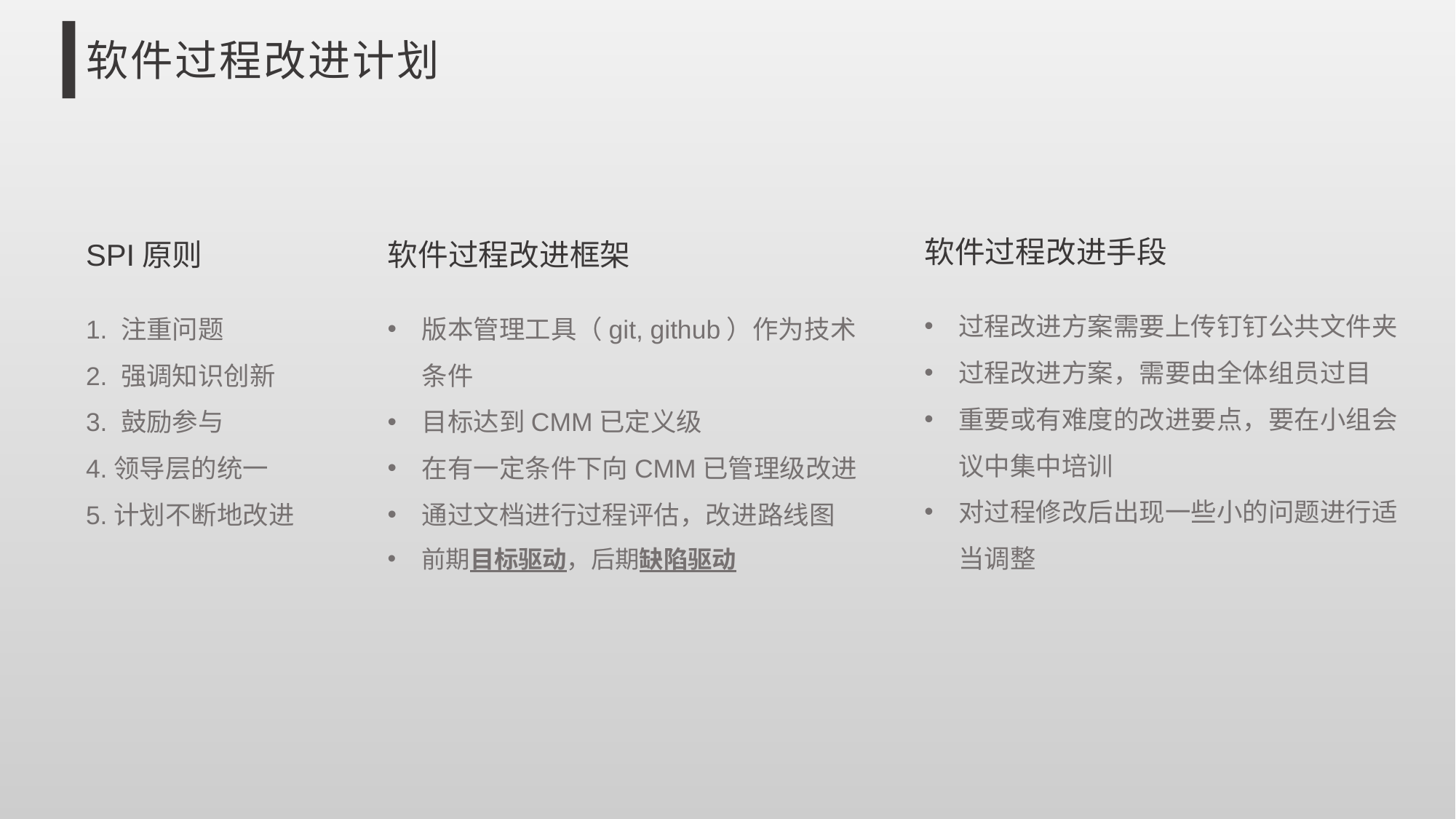

软件过程改进计划
软件过程改进手段
SPI原则
软件过程改进框架
过程改进方案需要上传钉钉公共文件夹
过程改进方案，需要由全体组员过目
重要或有难度的改进要点，要在小组会议中集中培训
对过程修改后出现一些小的问题进行适当调整

1. 注重问题
2. 强调知识创新
3. 鼓励参与
4.领导层的统一
5.计划不断地改进
版本管理工具（git, github）作为技术条件
目标达到CMM已定义级
在有一定条件下向CMM已管理级改进
通过文档进行过程评估，改进路线图
前期目标驱动，后期缺陷驱动